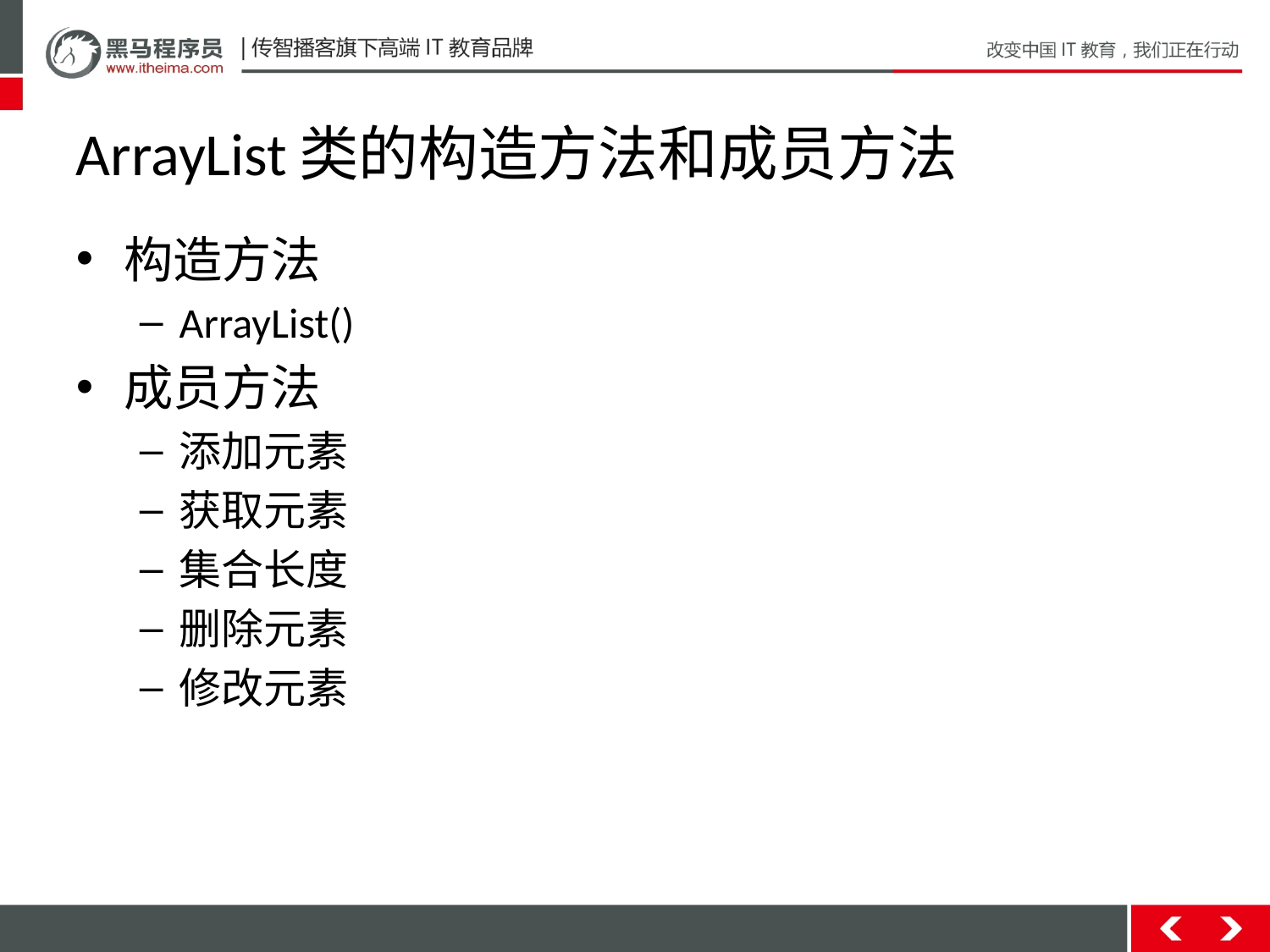

# ArrayList类的构造方法和成员方法
构造方法
ArrayList()
成员方法
添加元素
获取元素
集合长度
删除元素
修改元素